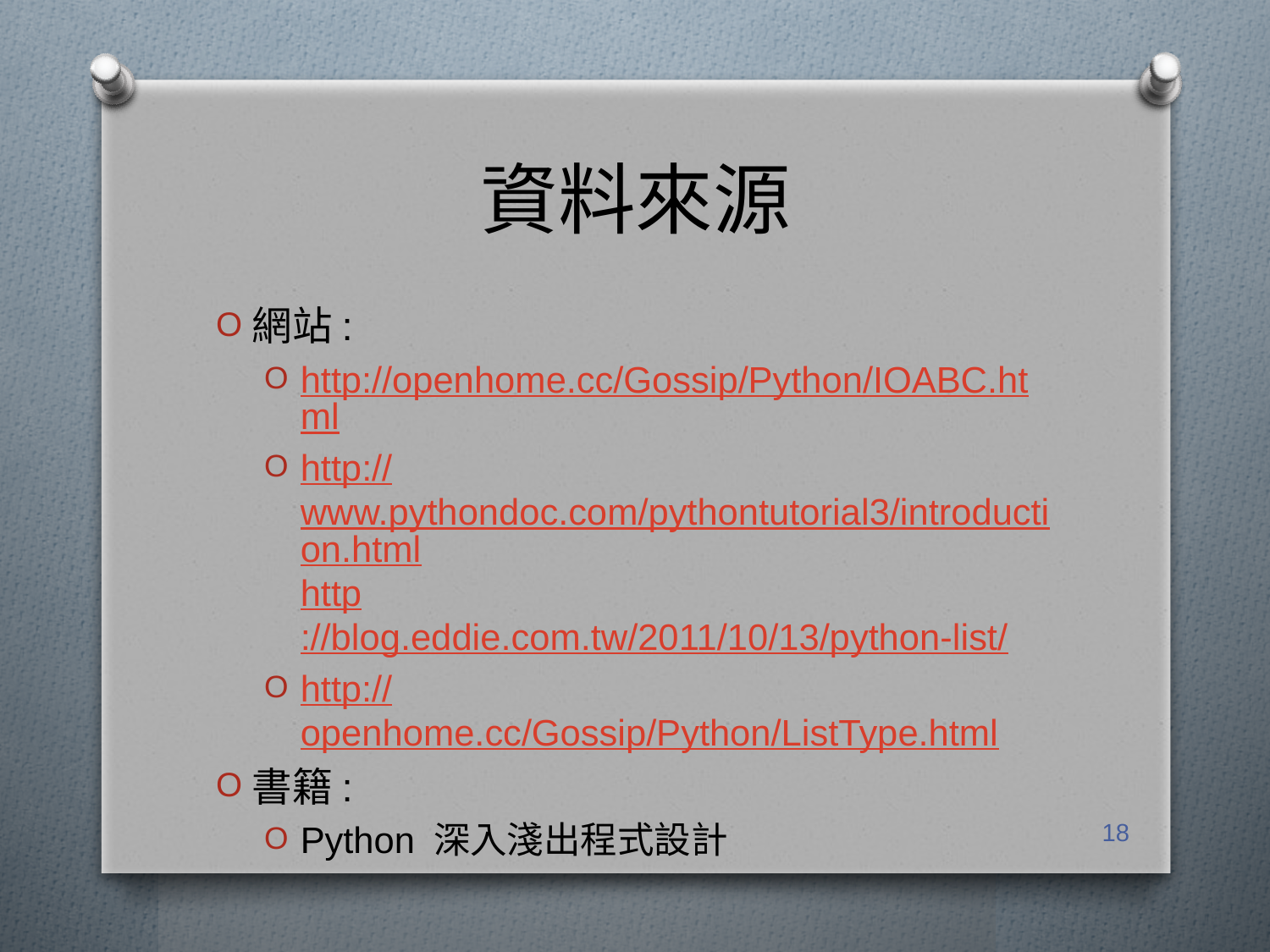

# 資料來源
網站:
http://openhome.cc/Gossip/Python/IOABC.html
http://www.pythondoc.com/pythontutorial3/introduction.htmlhttp://blog.eddie.com.tw/2011/10/13/python-list/
http://openhome.cc/Gossip/Python/ListType.html
書籍:
Python 深入淺出程式設計

18